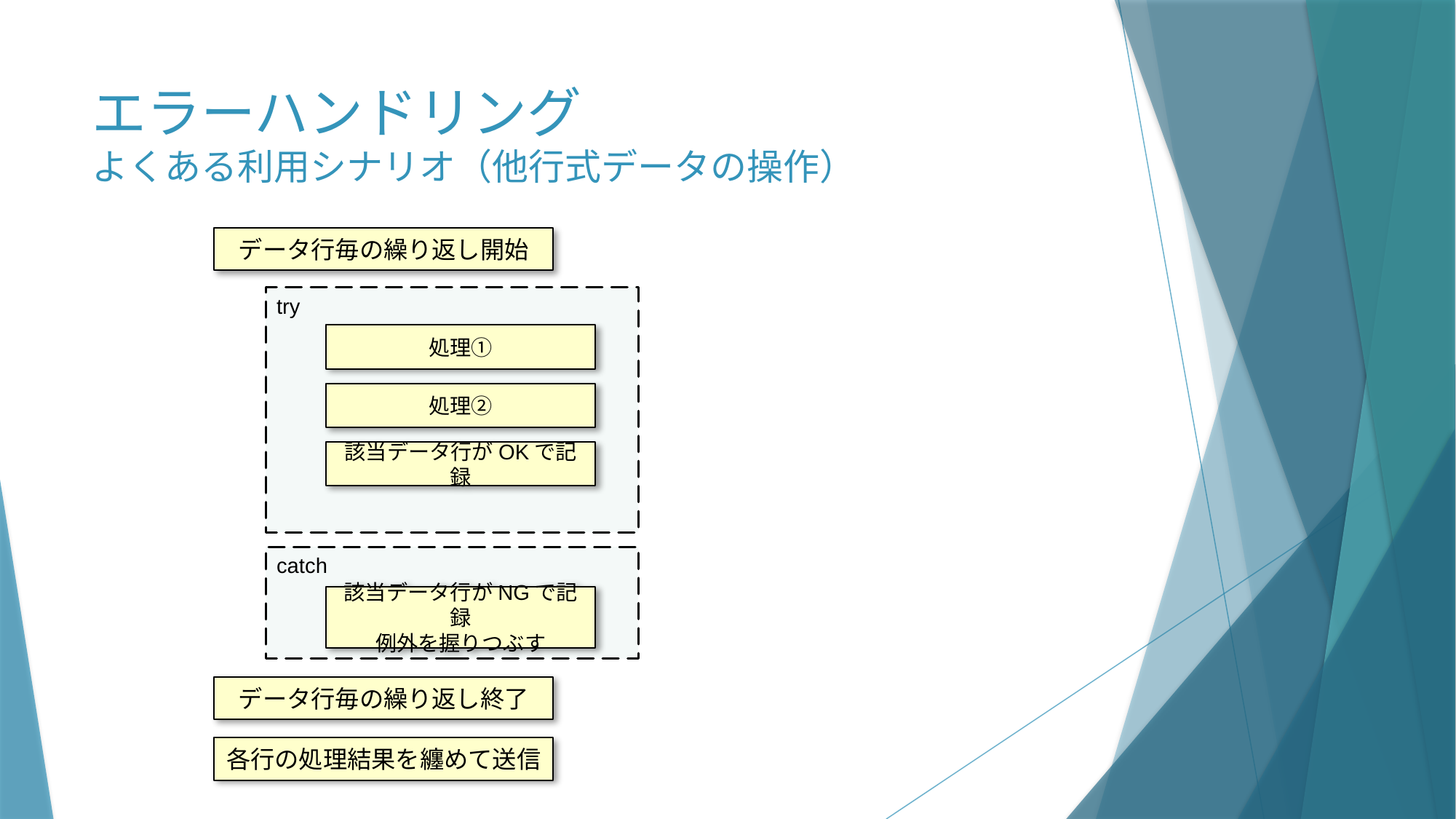

# エラーハンドリング よくある利用シナリオ（他行式データの操作）
データ行毎の繰り返し開始
try
処理①
処理②
該当データ行がOKで記録
catch
該当データ行がNGで記録
例外を握りつぶす
データ行毎の繰り返し終了
各行の処理結果を纏めて送信